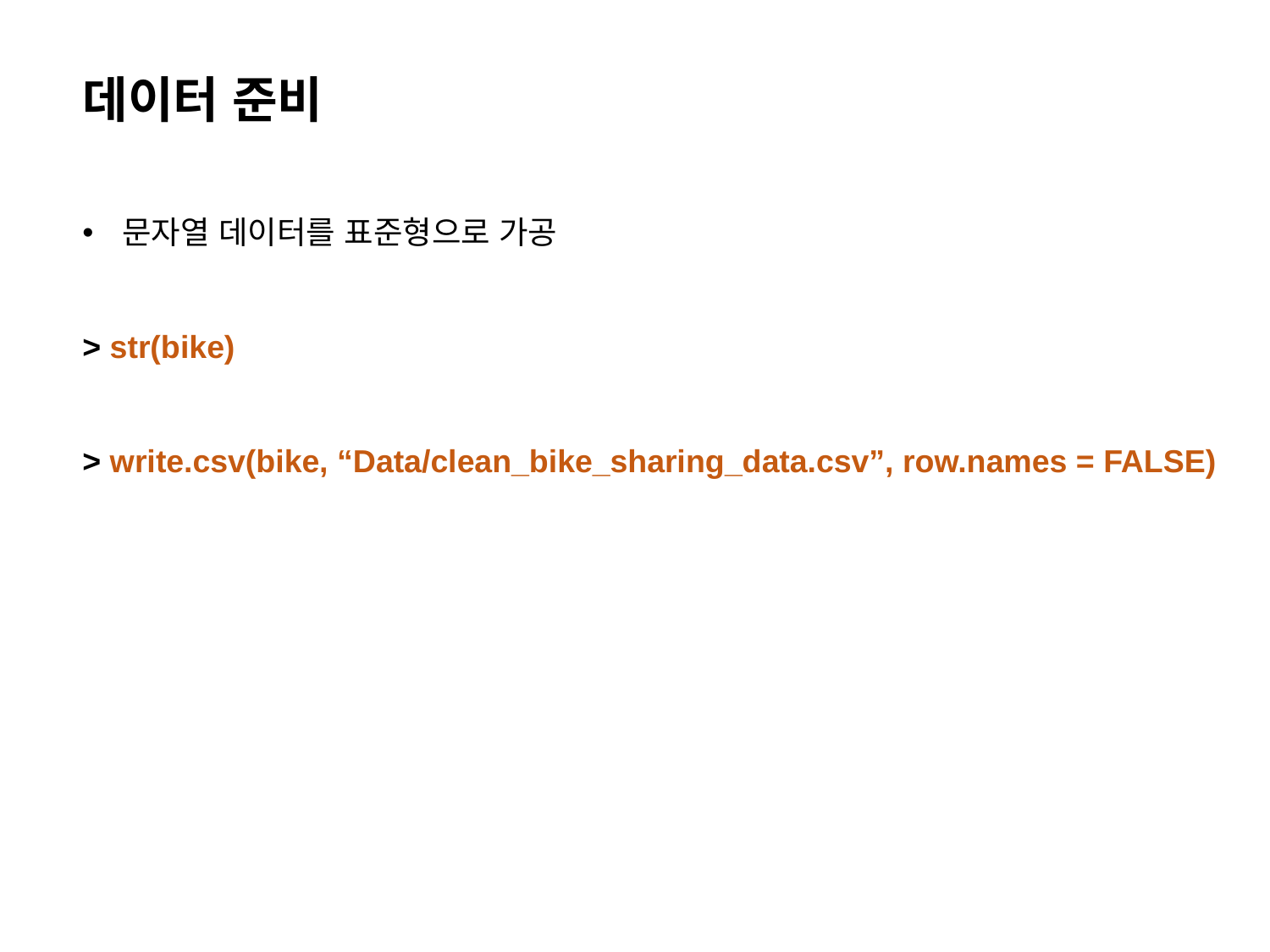

데이터 준비
문자열 데이터를 표준형으로 가공

> str(bike)

> write.csv(bike, “Data/clean_bike_sharing_data.csv”, row.names = FALSE)